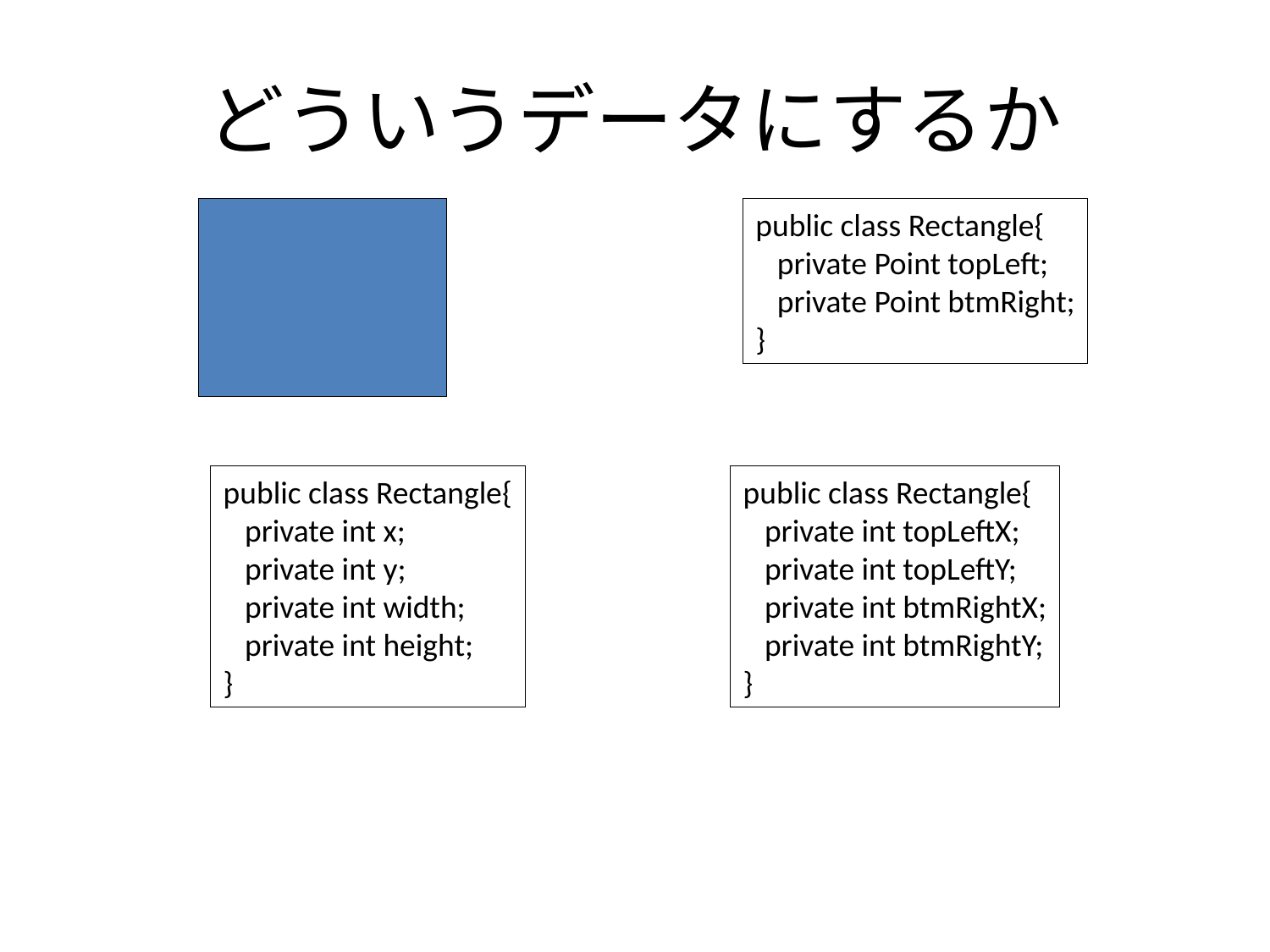

# どういうデータにするか

public class Rectangle{
   private Point topLeft;
   private Point btmRight;
}
public class Rectangle{
   private int x;
   private int y;
   private int width;
   private int height;
}
public class Rectangle{
   private int topLeftX;
   private int topLeftY;
   private int btmRightX;
   private int btmRightY;
}